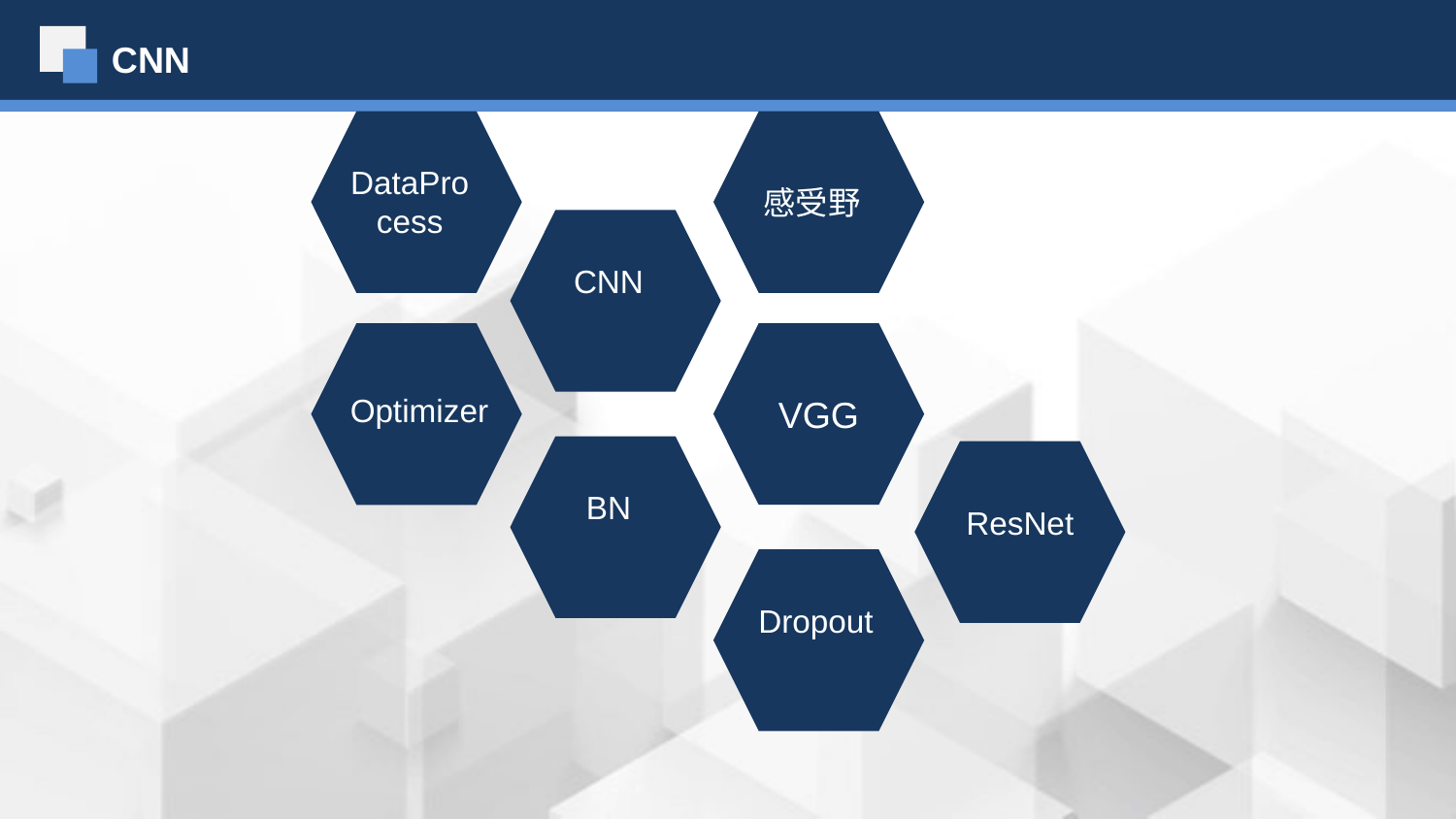

CNN

DataProcess

感受野

CNN
VGG

Optimizer

BN

ResNet

Dropout